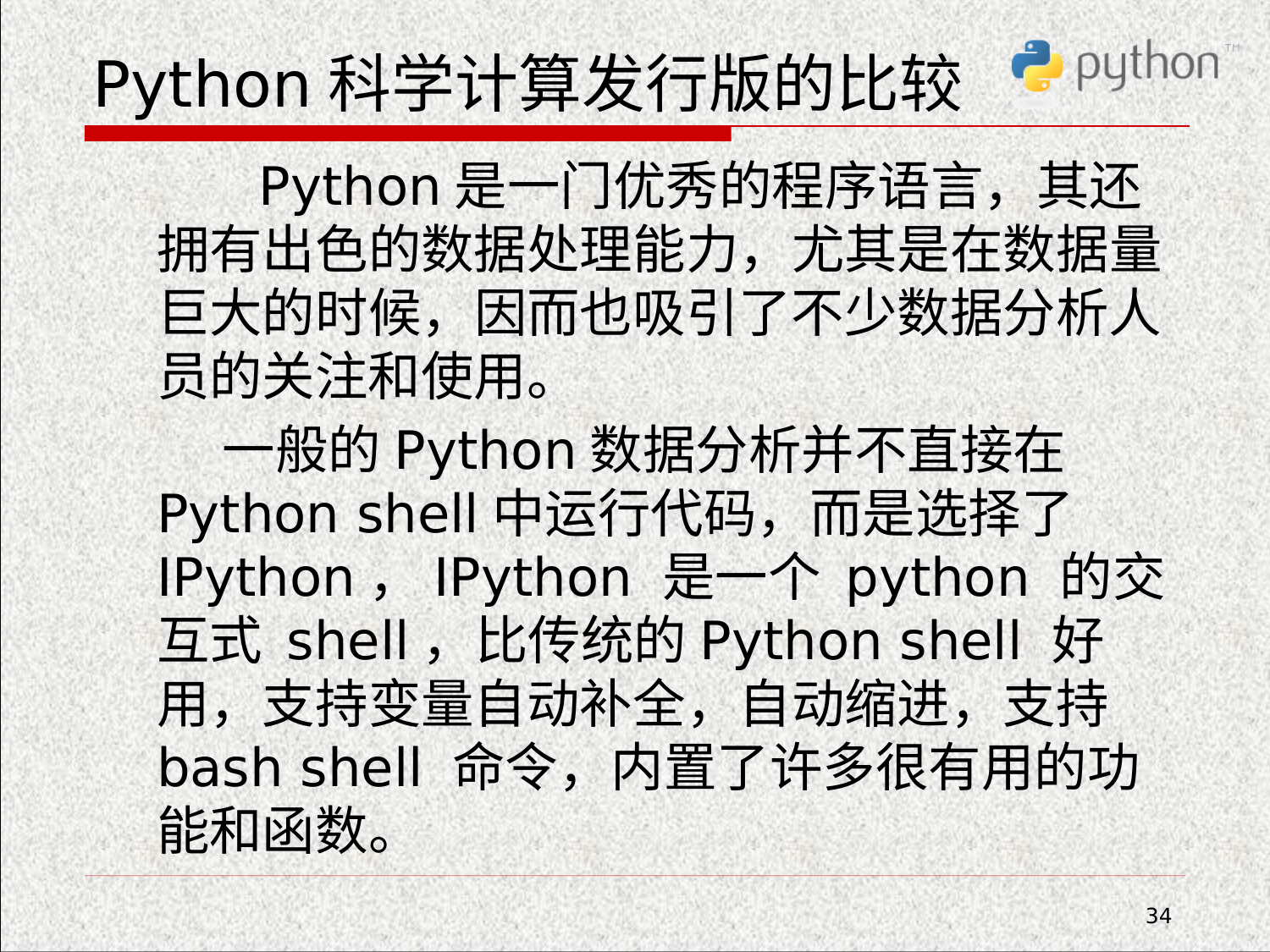

# Python科学计算发行版的比较
          Python是一门优秀的程序语言，其还拥有出色的数据处理能力，尤其是在数据量巨大的时候，因而也吸引了不少数据分析人员的关注和使用。
          一般的Python数据分析并不直接在Python shell中运行代码，而是选择了IPython，IPython 是一个 python 的交互式 shell，比传统的Python shell 好用，支持变量自动补全，自动缩进，支持 bash shell 命令，内置了许多很有用的功能和函数。
34